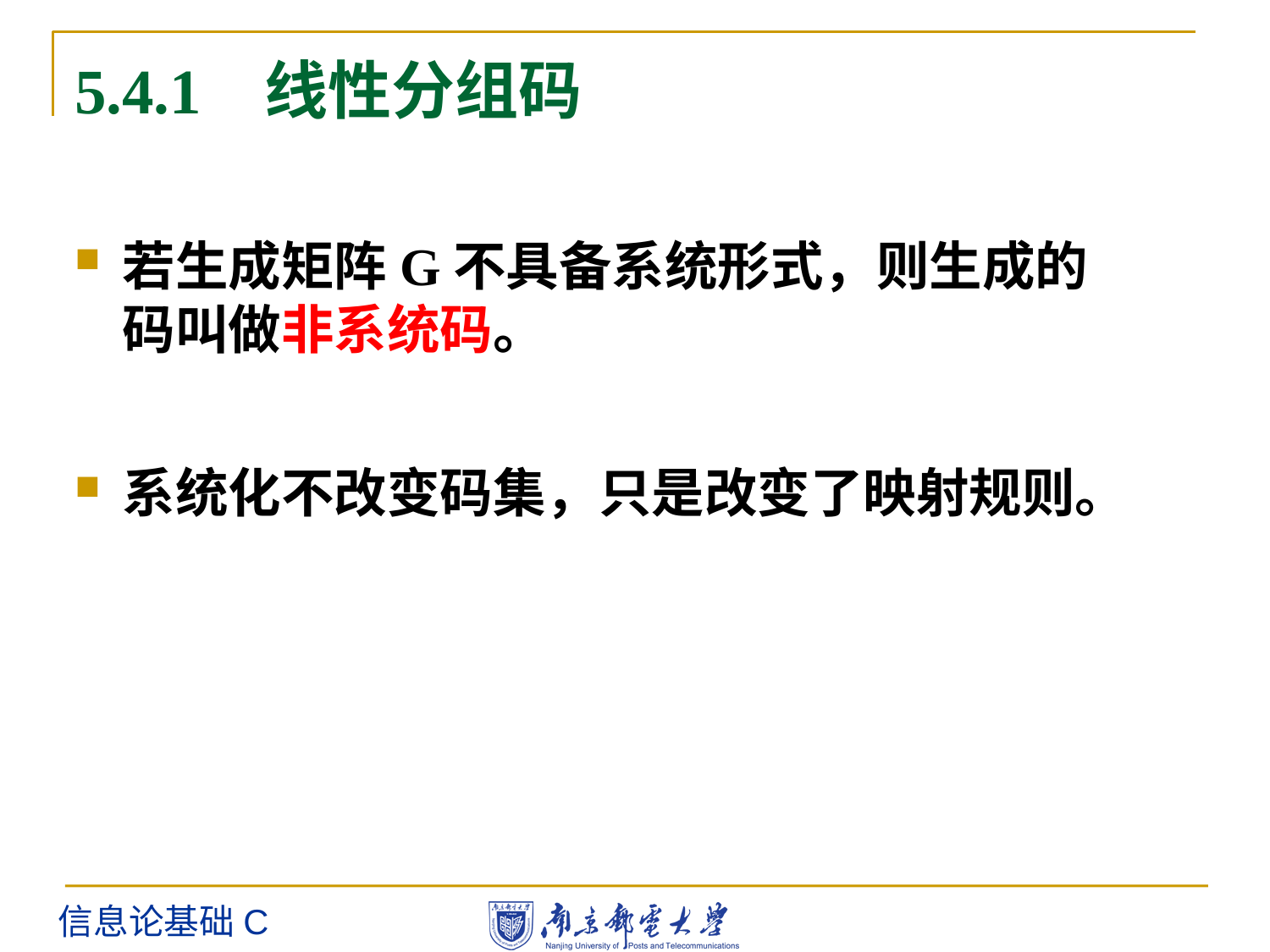

5.4.1   线性分组码
若生成矩阵G不具备系统形式，则生成的码叫做非系统码。

系统化不改变码集，只是改变了映射规则。
30